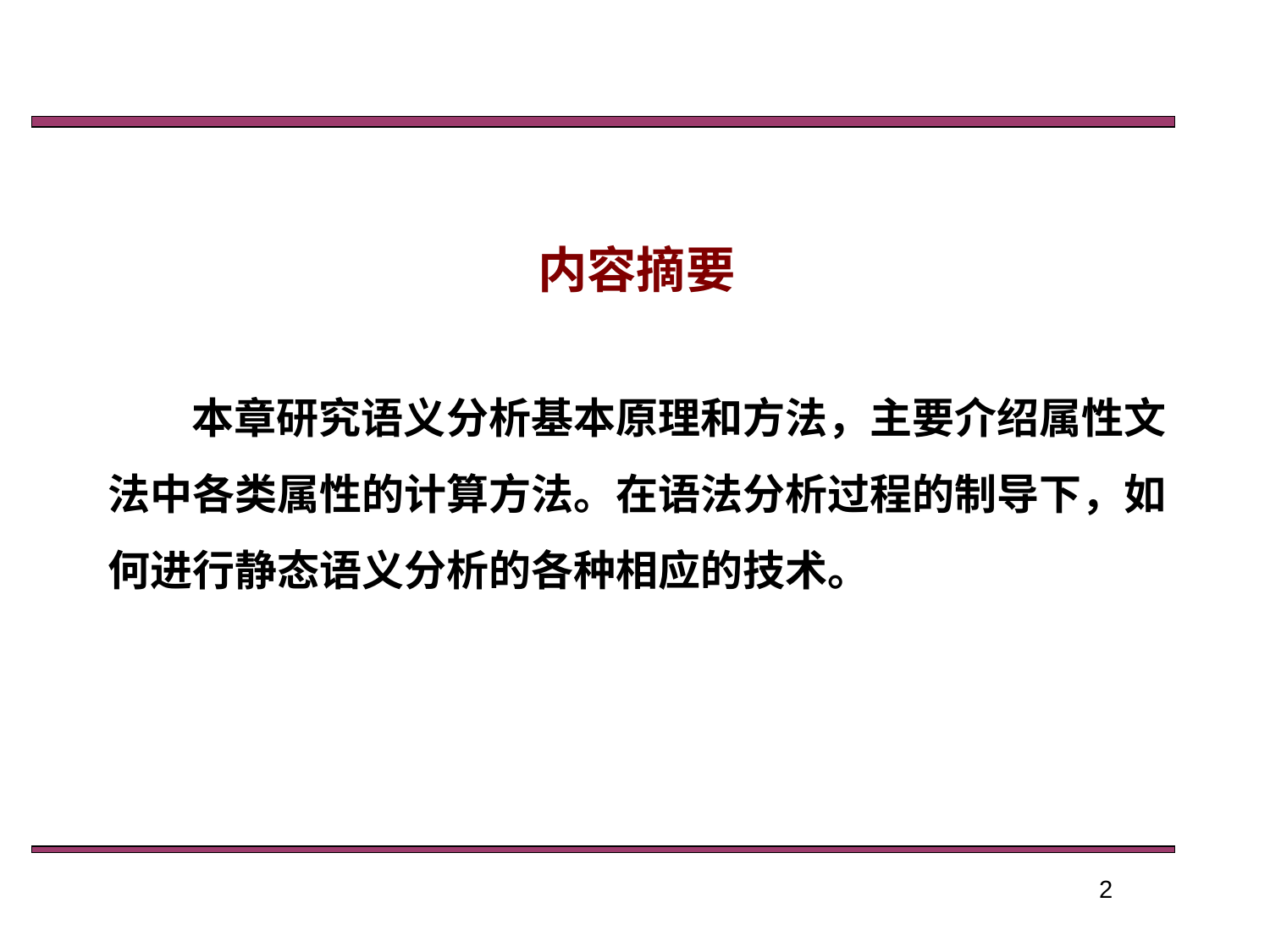

内容摘要
本章研究语义分析基本原理和方法，主要介绍属性文法中各类属性的计算方法。在语法分析过程的制导下，如何进行静态语义分析的各种相应的技术。
2